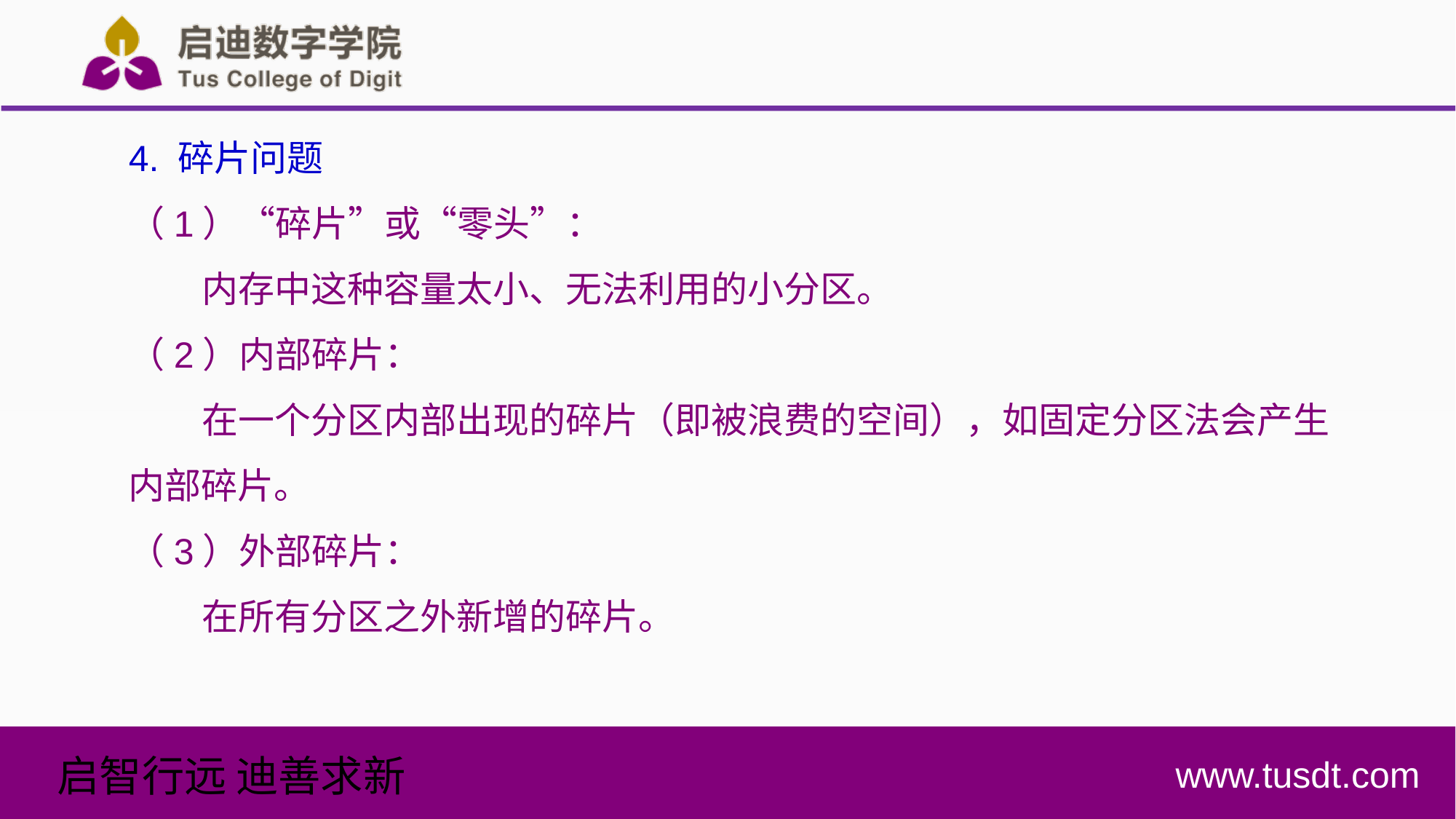

4. 碎片问题
（1）“碎片”或“零头”：
内存中这种容量太小、无法利用的小分区。
（2）内部碎片：
在一个分区内部出现的碎片（即被浪费的空间），如固定分区法会产生内部碎片。
（3）外部碎片：
在所有分区之外新增的碎片。